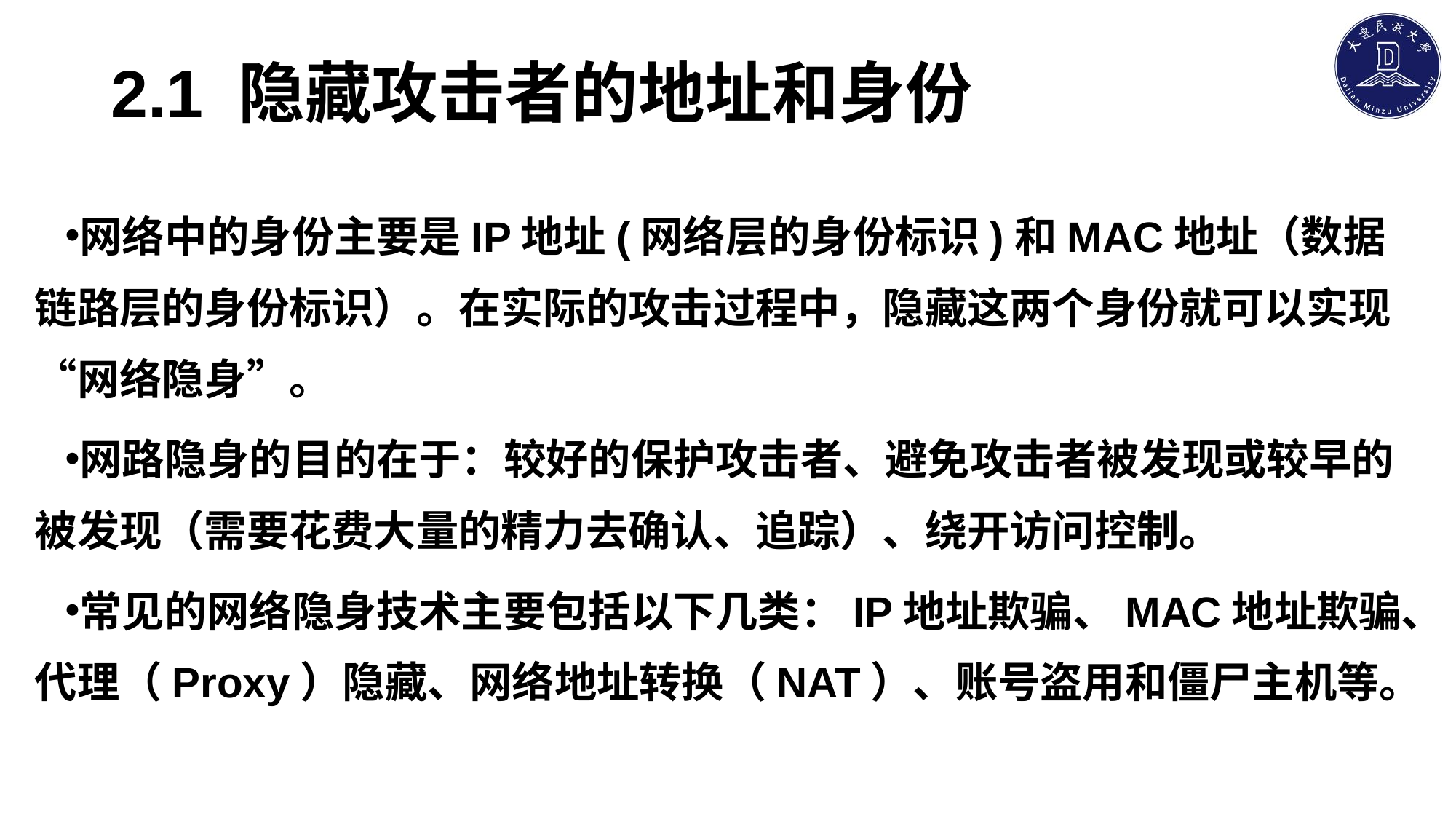

# 2.1 隐藏攻击者的地址和身份
网络中的身份主要是IP地址(网络层的身份标识)和MAC地址（数据链路层的身份标识）。在实际的攻击过程中，隐藏这两个身份就可以实现“网络隐身”。
网路隐身的目的在于：较好的保护攻击者、避免攻击者被发现或较早的被发现（需要花费大量的精力去确认、追踪）、绕开访问控制。
常见的网络隐身技术主要包括以下几类：IP地址欺骗、MAC地址欺骗、代理（Proxy）隐藏、网络地址转换（NAT）、账号盗用和僵尸主机等。